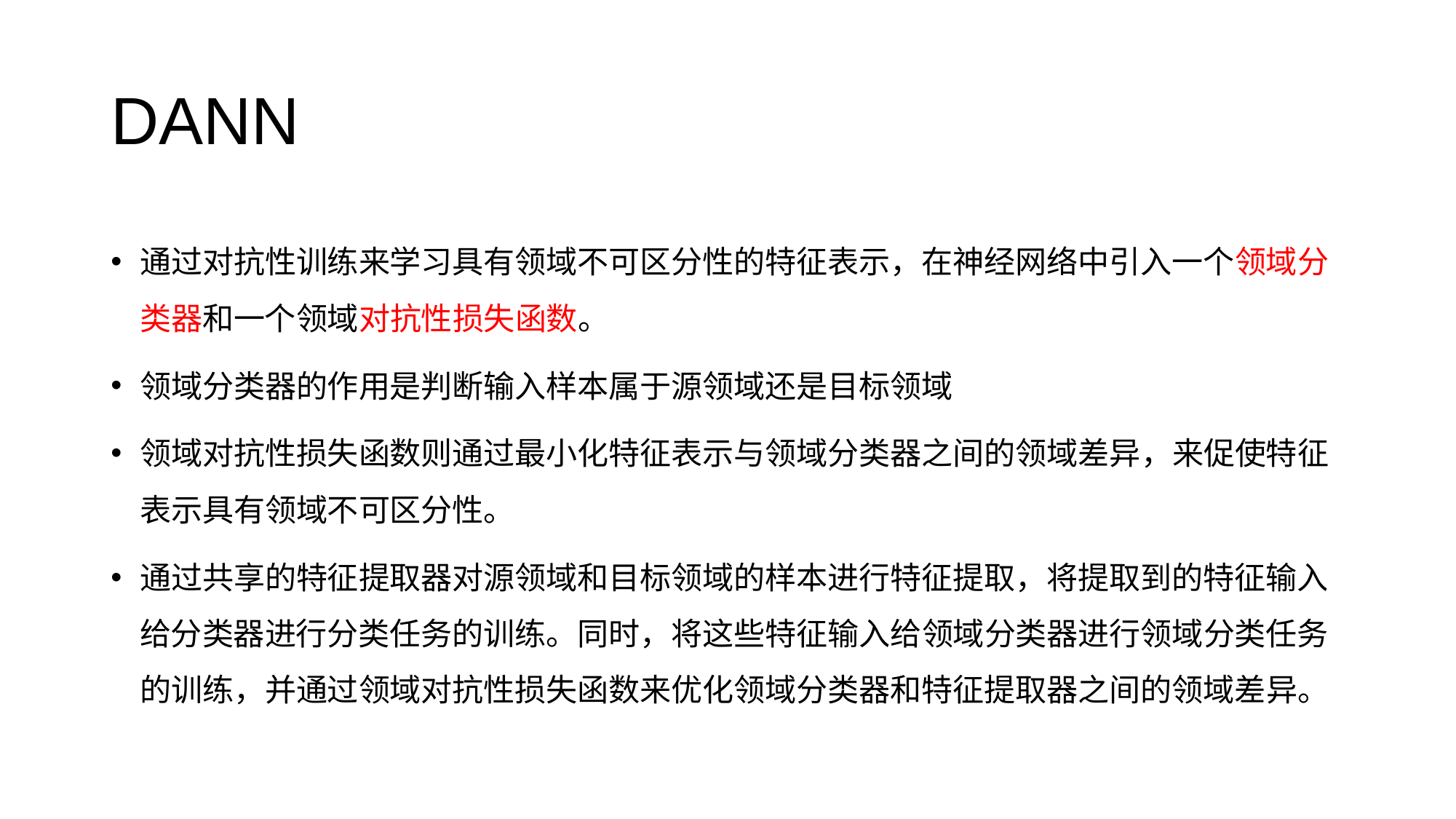

# DANN
通过对抗性训练来学习具有领域不可区分性的特征表示，在神经网络中引入一个领域分类器和一个领域对抗性损失函数。
领域分类器的作用是判断输入样本属于源领域还是目标领域
领域对抗性损失函数则通过最小化特征表示与领域分类器之间的领域差异，来促使特征表示具有领域不可区分性。
通过共享的特征提取器对源领域和目标领域的样本进行特征提取，将提取到的特征输入给分类器进行分类任务的训练。同时，将这些特征输入给领域分类器进行领域分类任务的训练，并通过领域对抗性损失函数来优化领域分类器和特征提取器之间的领域差异。